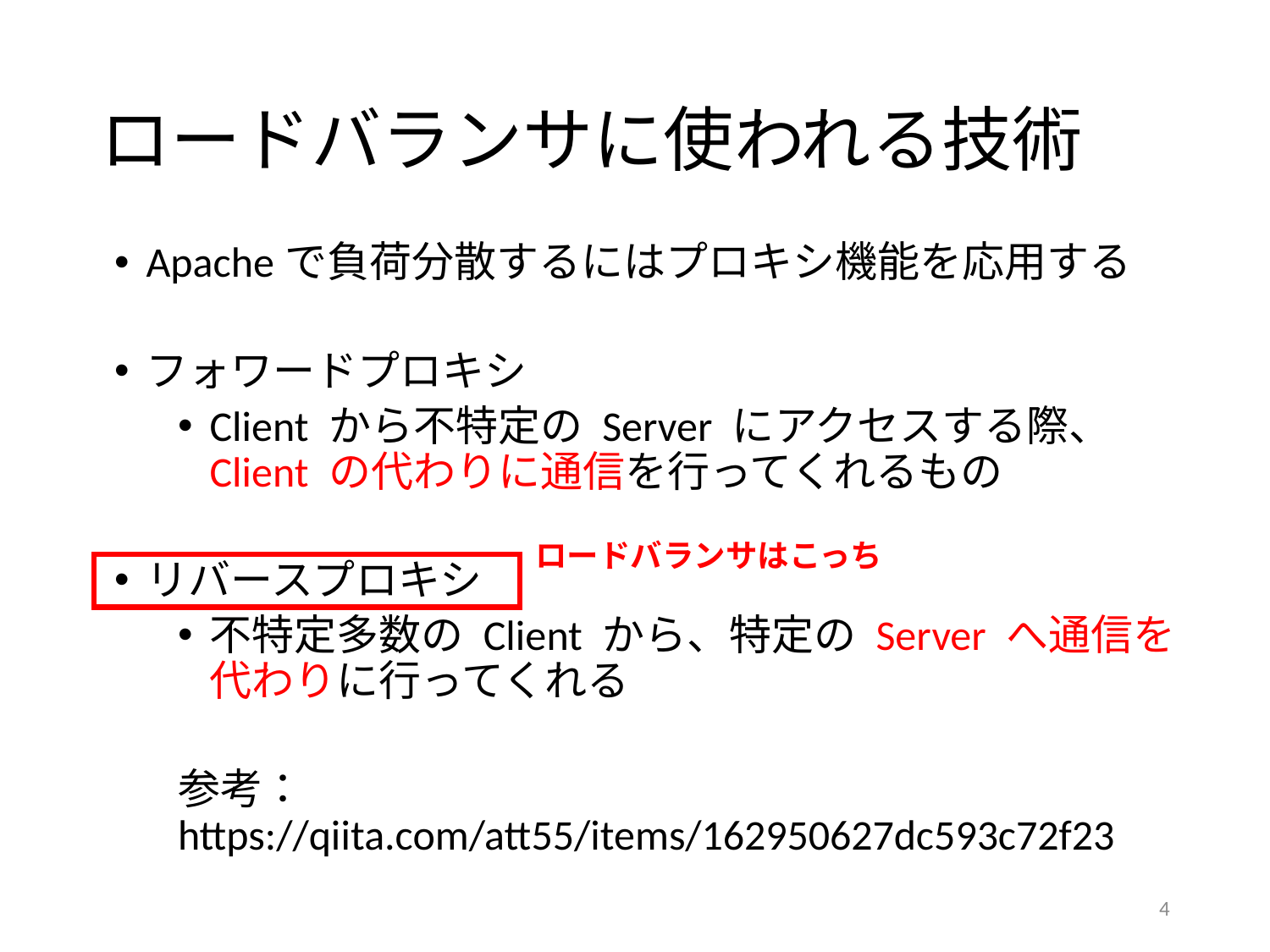

# ロードバランサに使われる技術
Apacheで負荷分散するにはプロキシ機能を応用する

フォワードプロキシ
Client から不特定の Server にアクセスする際、
Client の代わりに通信を行ってくれるもの

リバースプロキシ
不特定多数の Client から、特定の Server へ通信を代わりに行ってくれる

参考：
https://qiita.com/att55/items/162950627dc593c72f23

ロードバランサはこっち

4